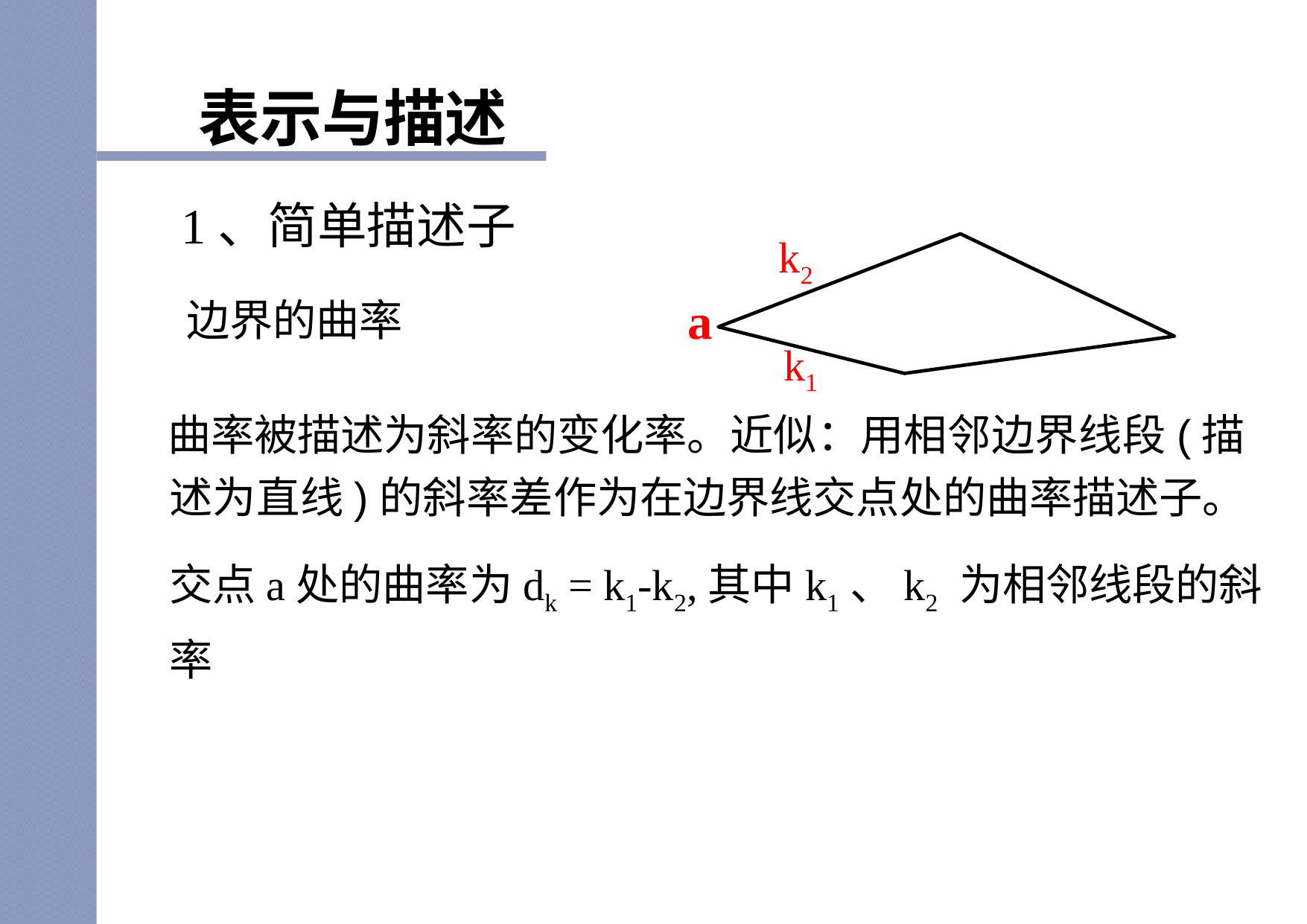

# 表示与描述
1、简单描述子

k2
边界的曲率
a
k1
曲率被描述为斜率的变化率。近似：用相邻边界线段(描述为直线)的斜率差作为在边界线交点处的曲率描述子。
交点a处的曲率为dk = k1-k2,其中k1、k2 为相邻线段的斜率